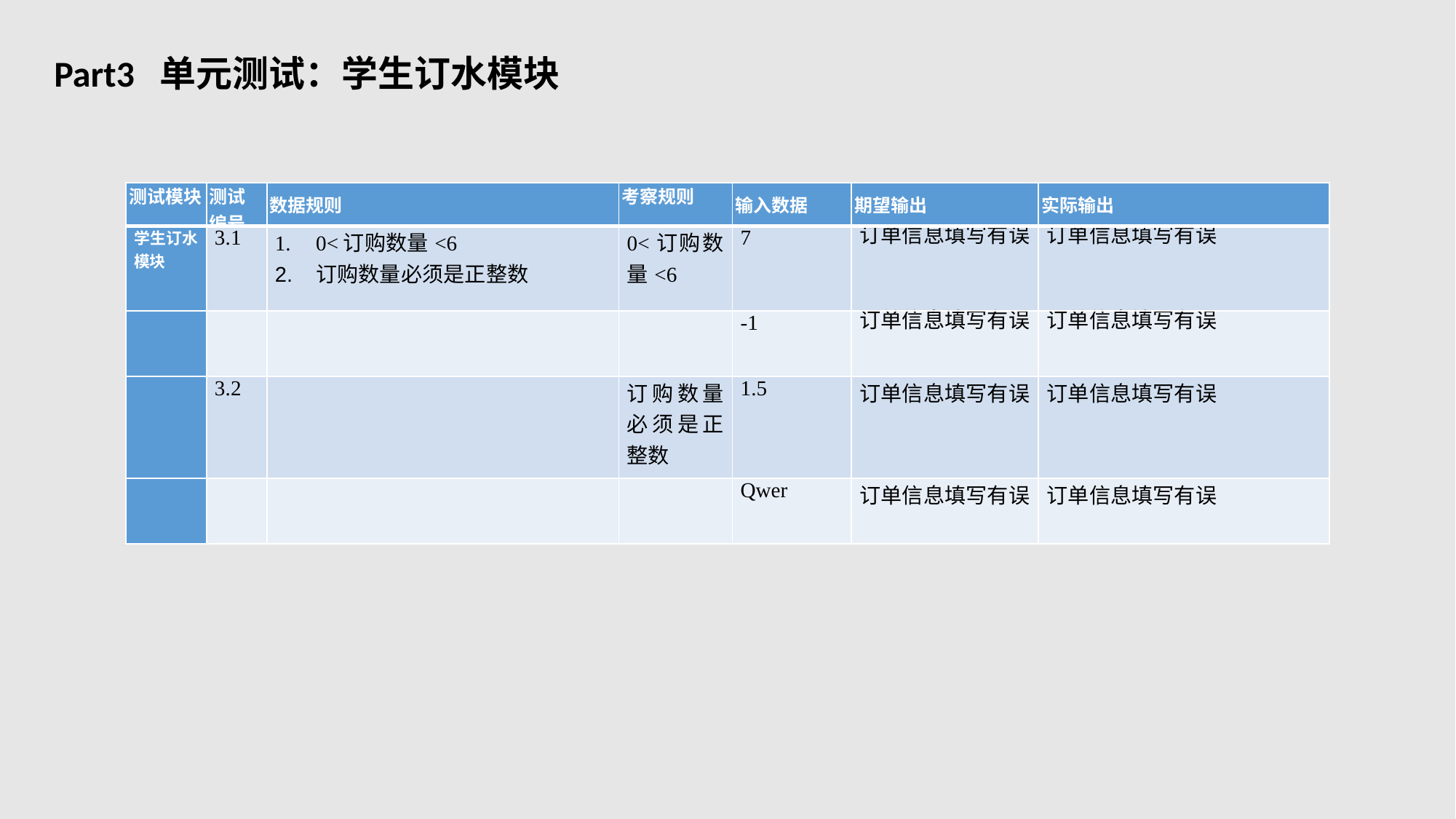

Part3  单元测试：学生订水模块
| 测试模块 | 测试编号 | 数据规则 | 考察规则 | 输入数据 | 期望输出 | 实际输出 |
| --- | --- | --- | --- | --- | --- | --- |
| 学生订水模块 | 3.1 | 0<订购数量<6 订购数量必须是正整数 | 0<订购数量<6 | 7 | 订单信息填写有误 | 订单信息填写有误 |
|  |  |  |  | -1 | 订单信息填写有误 | 订单信息填写有误 |
|  | 3.2 |  | 订购数量必须是正整数 | 1.5 | 订单信息填写有误 | 订单信息填写有误 |
|  |  |  |  | Qwer | 订单信息填写有误 | 订单信息填写有误 |